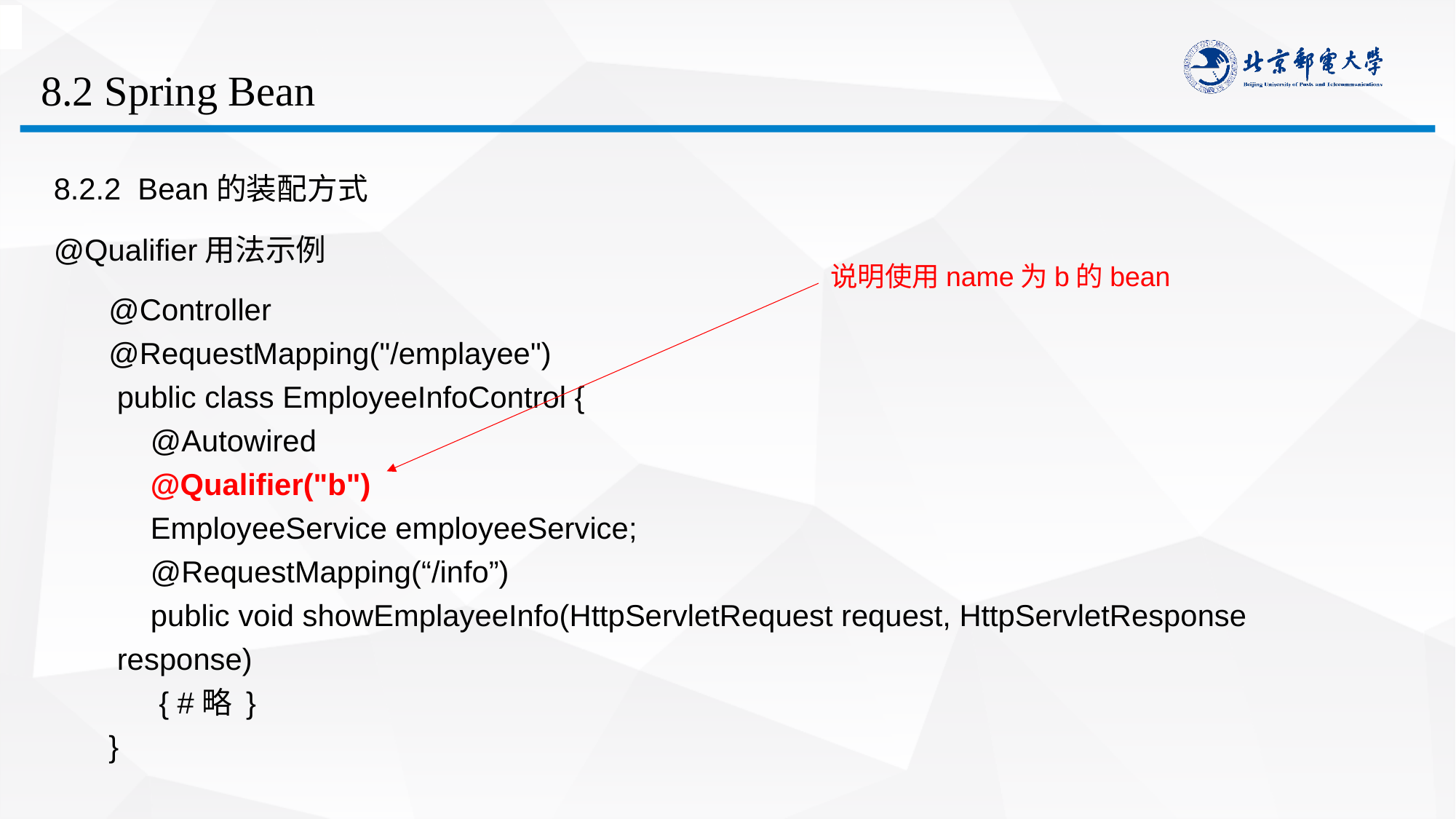

# 8.2 Spring Bean
8.2.2  Bean的装配方式
@Qualifier用法示例

说明使用name为b的bean
@Controller
@RequestMapping("/emplayee")
 public class EmployeeInfoControl {
     @Autowired
     @Qualifier("b")
     EmployeeService employeeService;
     @RequestMapping(“/info”)
     public void showEmplayeeInfo(HttpServletRequest request, HttpServletResponse       response)
      { #略 }
}